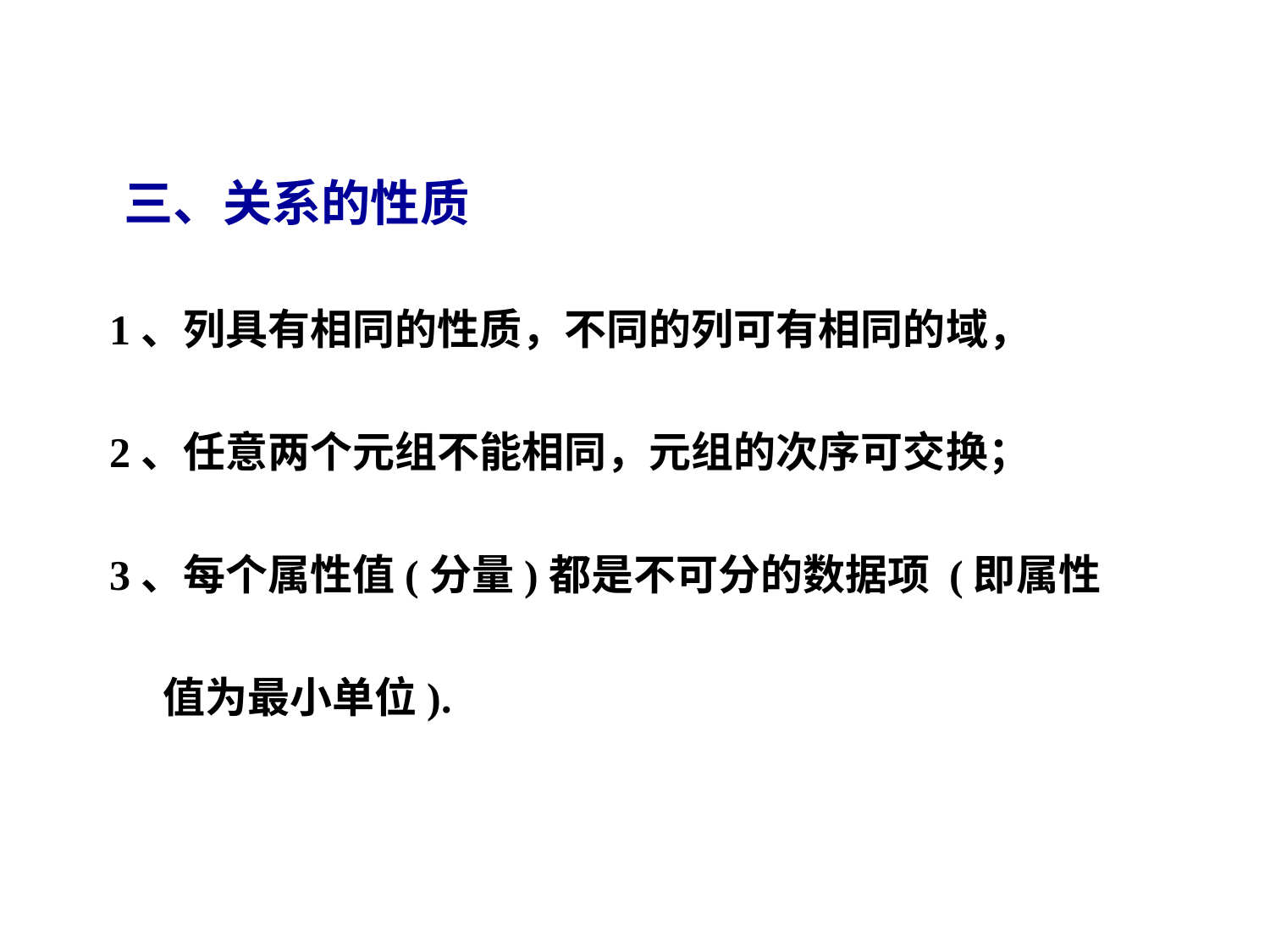

三、关系的性质
    1、列具有相同的性质，不同的列可有相同的域，
    2、任意两个元组不能相同，元组的次序可交换；
    3、每个属性值(分量)都是不可分的数据项 (即属性
         值为最小单位).